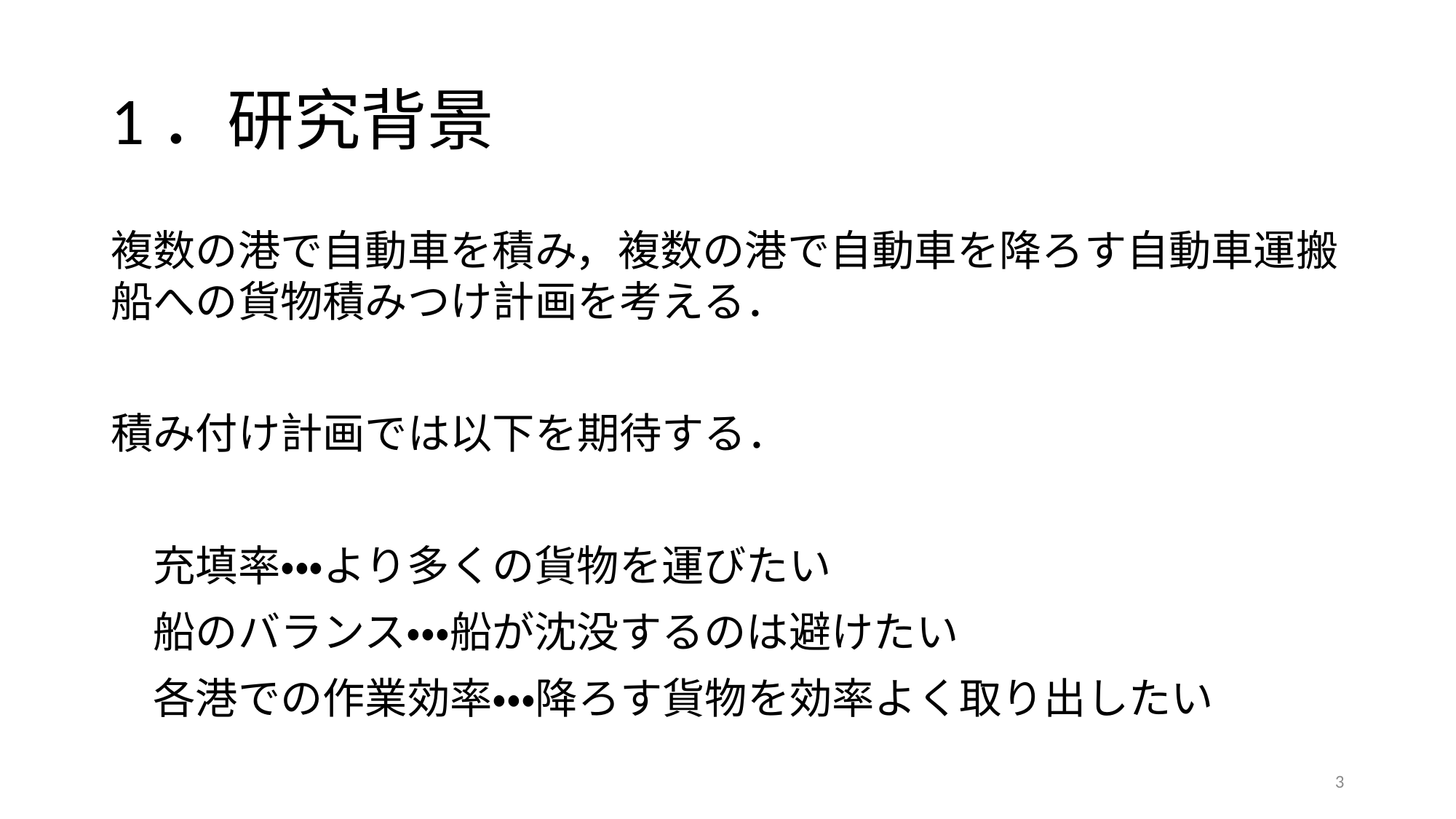

# 1．研究背景
複数の港で自動車を積み，複数の港で自動車を降ろす自動車運搬船への貨物積みつけ計画を考える．

積み付け計画では以下を期待する．

　充填率・・・より多くの貨物を運びたい
　船のバランス・・・船が沈没するのは避けたい
　各港での作業効率・・・降ろす貨物を効率よく取り出したい

3